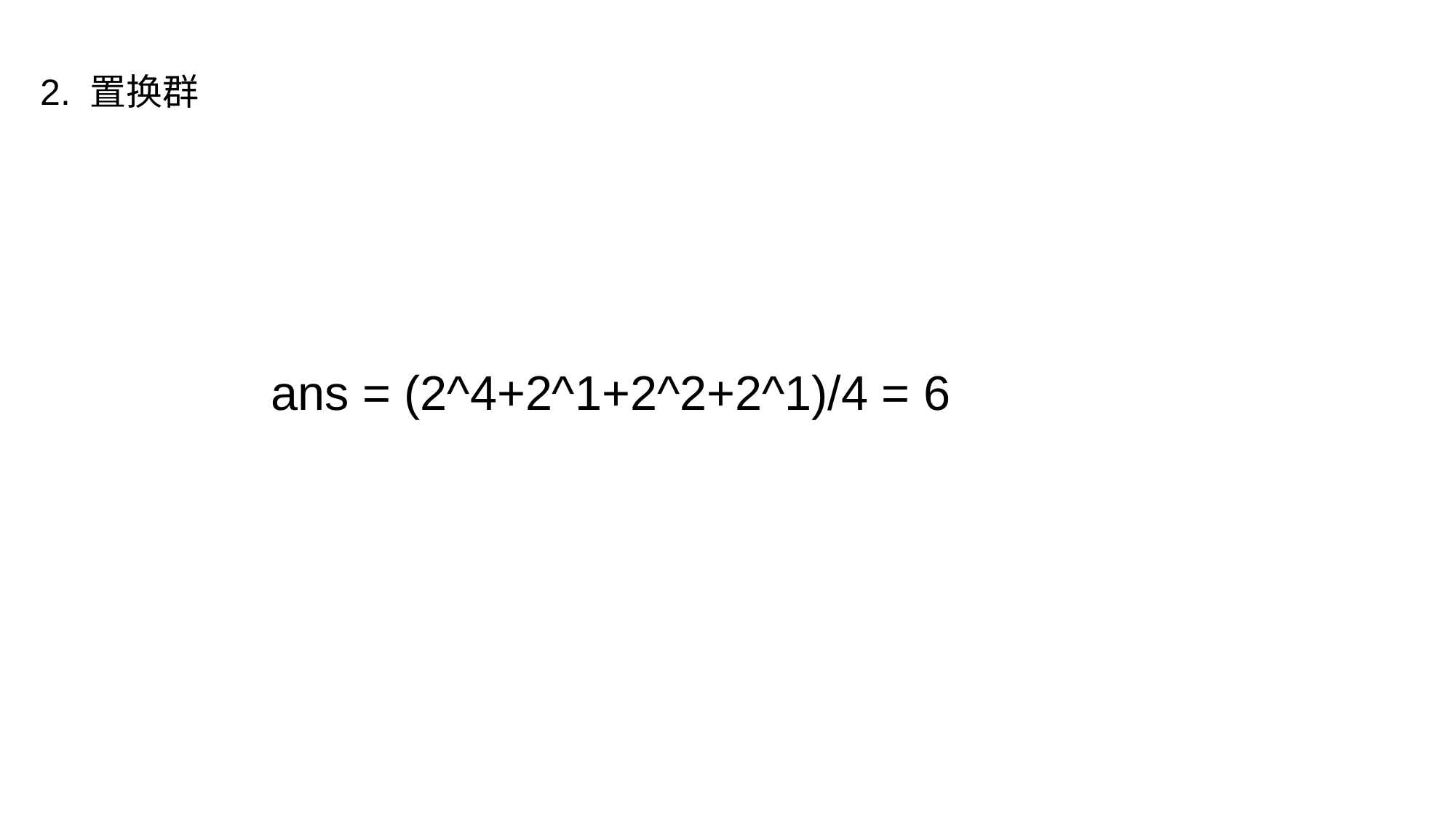

2. 置换群

	ans = (2^4+2^1+2^2+2^1)/4 = 6